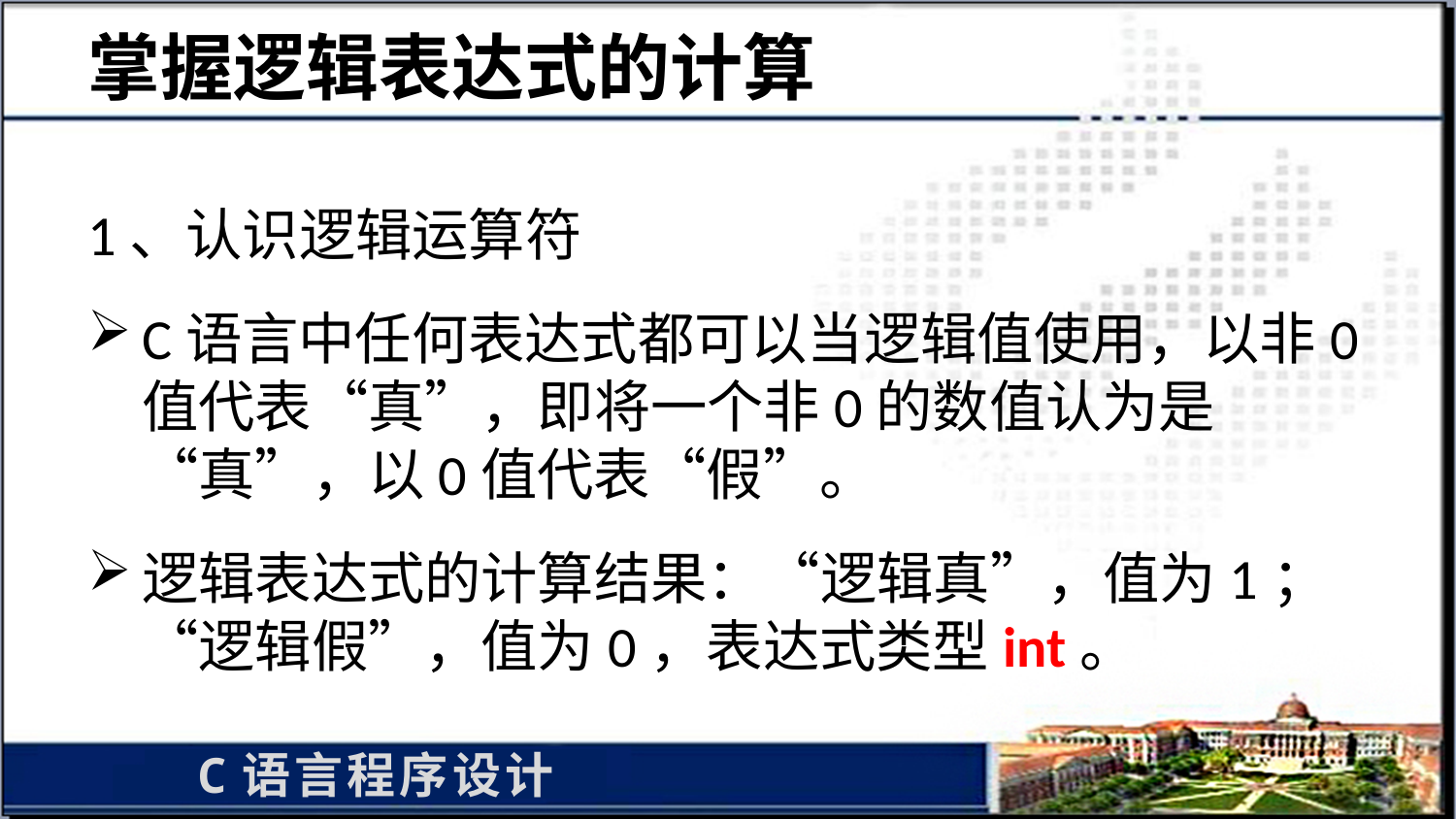

# 掌握逻辑表达式的计算
1、认识逻辑运算符
C语言中任何表达式都可以当逻辑值使用，以非0值代表“真”，即将一个非0的数值认为是“真”，以0值代表“假”。
逻辑表达式的计算结果：“逻辑真”，值为1；“逻辑假”，值为0，表达式类型int。